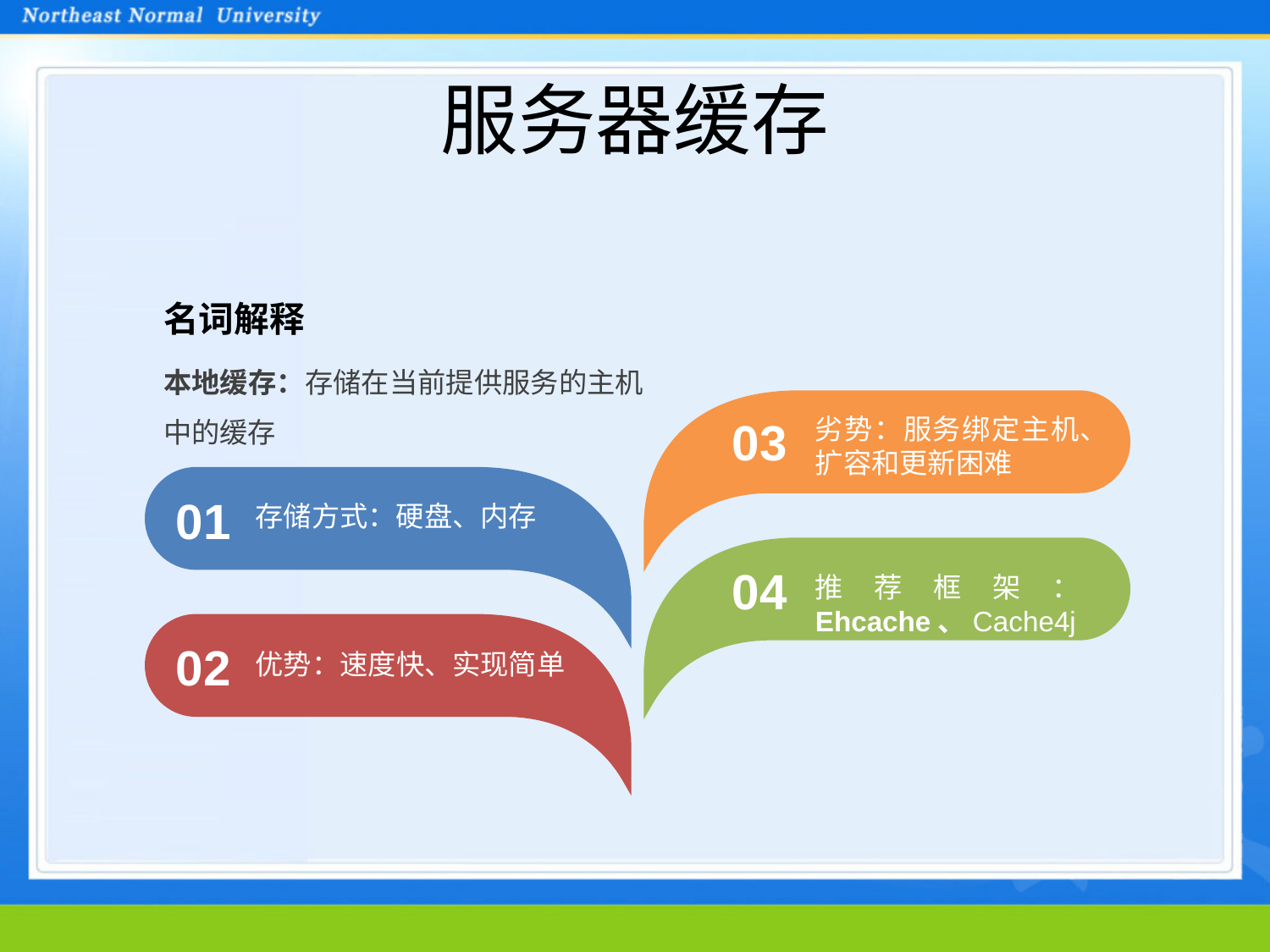

# 服务器缓存

名词解释
本地缓存：存储在当前提供服务的主机中的缓存

03
劣势：服务绑定主机、扩容和更新困难

01
存储方式：硬盘、内存

04
推荐框架： Ehcache、Cache4j

02
优势：速度快、实现简单